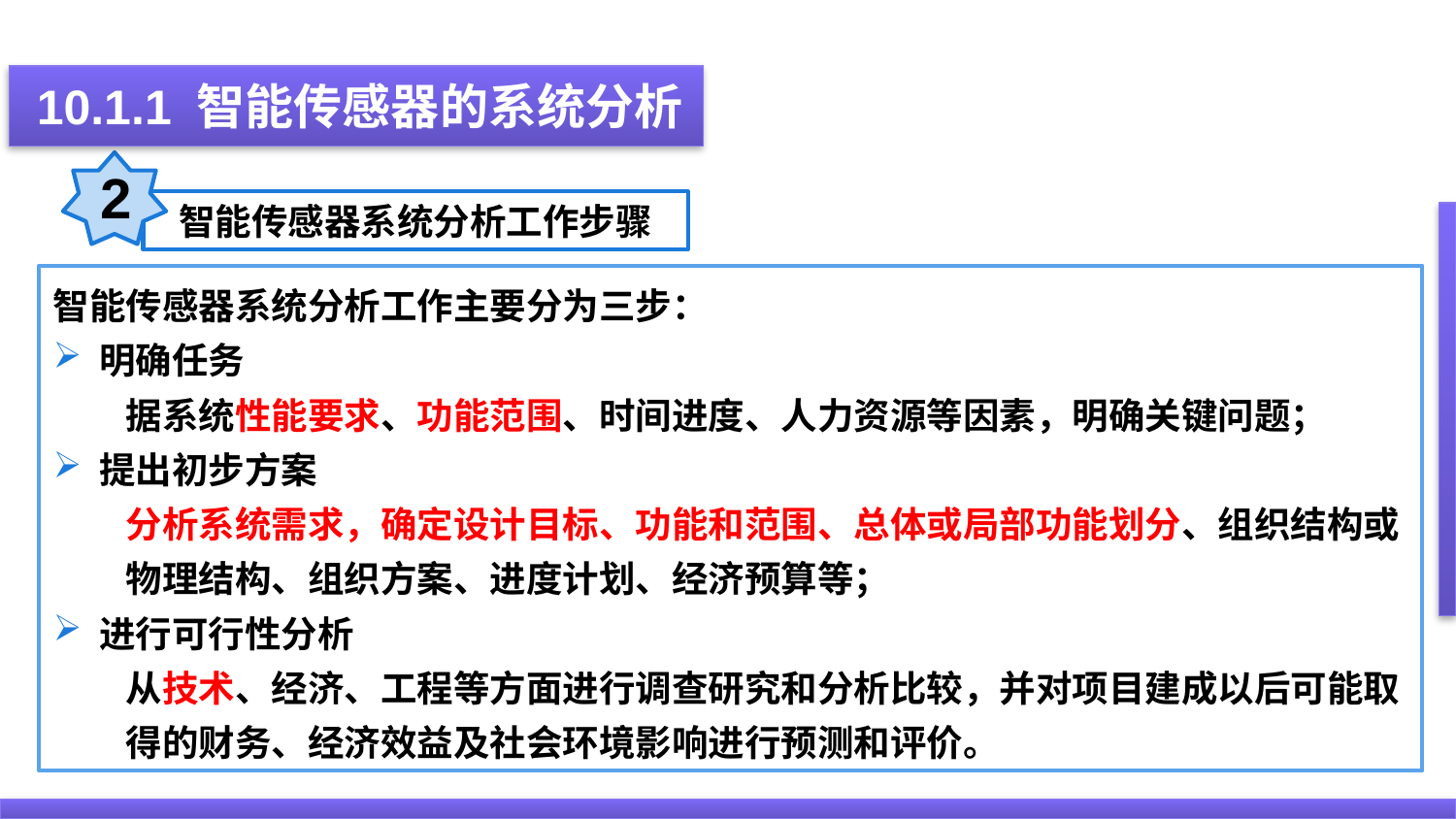

10.1.1 智能传感器的系统分析
2
智能传感器系统分析工作步骤
智能传感器系统分析工作主要分为三步：
明确任务
据系统性能要求、功能范围、时间进度、人力资源等因素，明确关键问题；
提出初步方案
分析系统需求，确定设计目标、功能和范围、总体或局部功能划分、组织结构或物理结构、组织方案、进度计划、经济预算等；
进行可行性分析
从技术、经济、工程等方面进行调查研究和分析比较，并对项目建成以后可能取得的财务、经济效益及社会环境影响进行预测和评价。